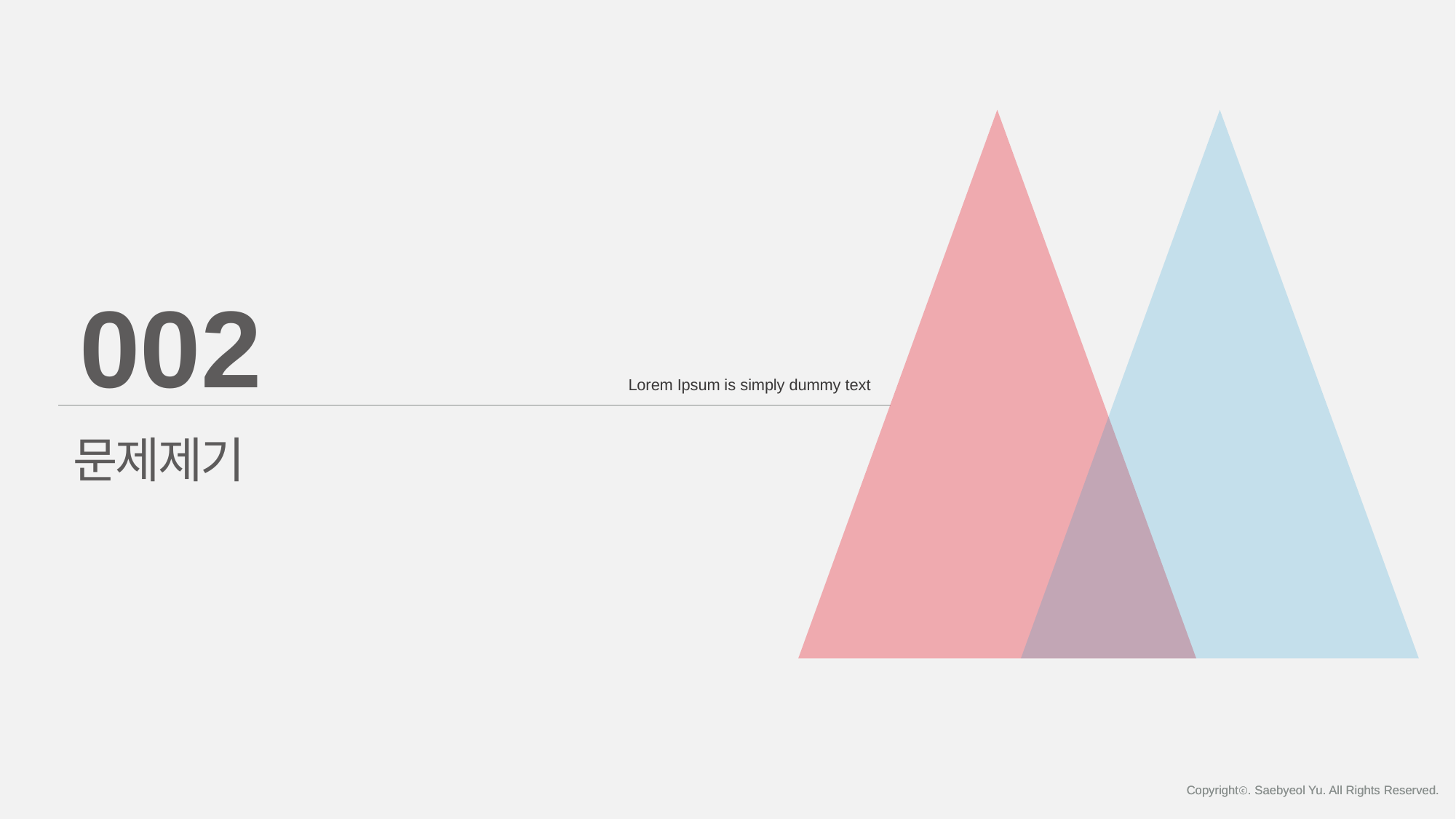

002
Lorem Ipsum is simply dummy text
문제제기
Copyrightⓒ. Saebyeol Yu. All Rights Reserved.